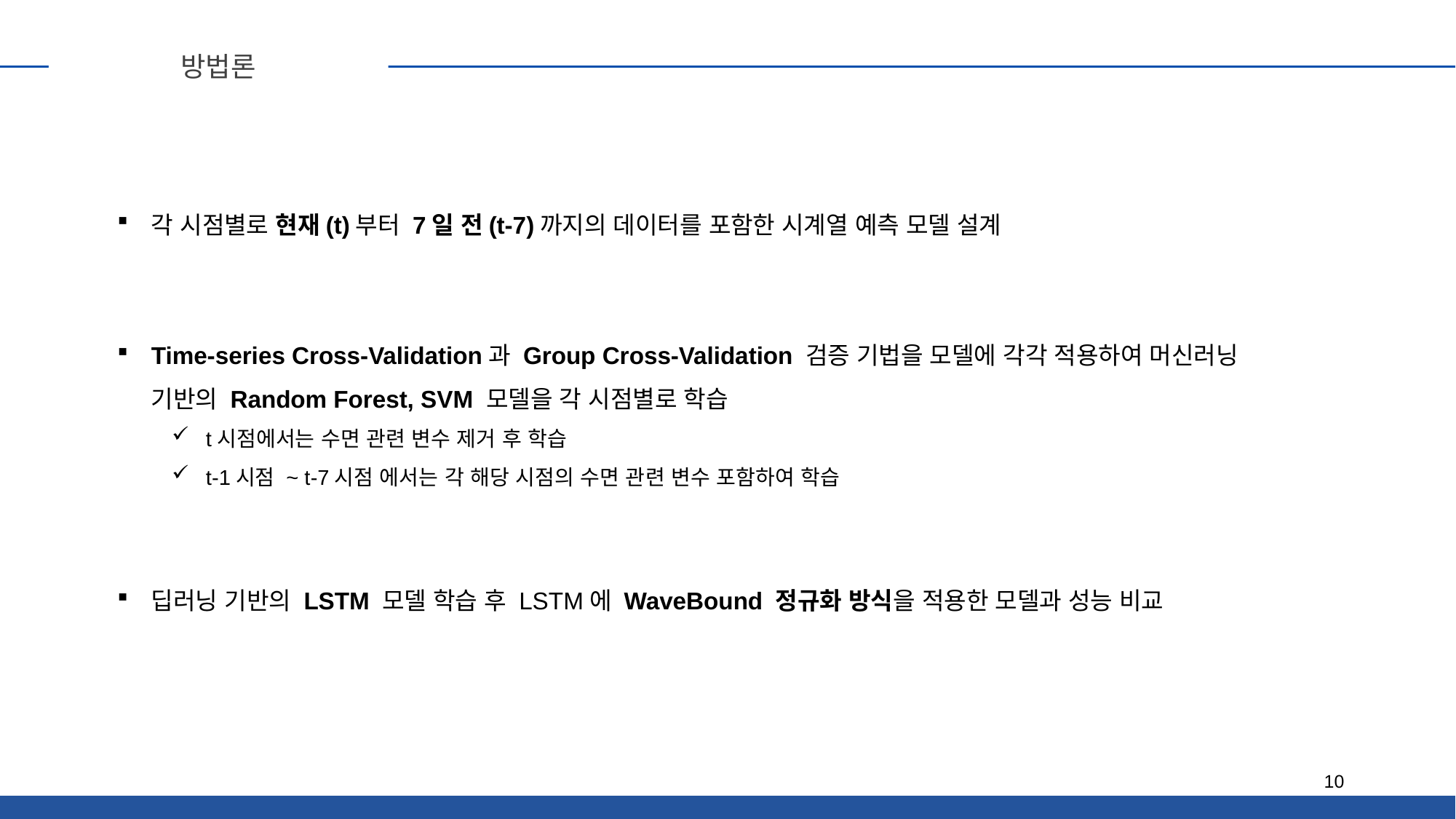

방법론
각 시점별로 현재(t)부터 7일 전(t-7)까지의 데이터를 포함한 시계열 예측 모델 설계

Time-series Cross-Validation과 Group Cross-Validation 검증 기법을 모델에 각각 적용하여 머신러닝
기반의 Random Forest, SVM 모델을 각 시점별로 학습
t시점에서는 수면 관련 변수 제거 후 학습
t-1시점 ~ t-7시점 에서는 각 해당 시점의 수면 관련 변수 포함하여 학습

딥러닝 기반의 LSTM 모델 학습 후 LSTM에 WaveBound 정규화 방식을 적용한 모델과 성능 비교
10